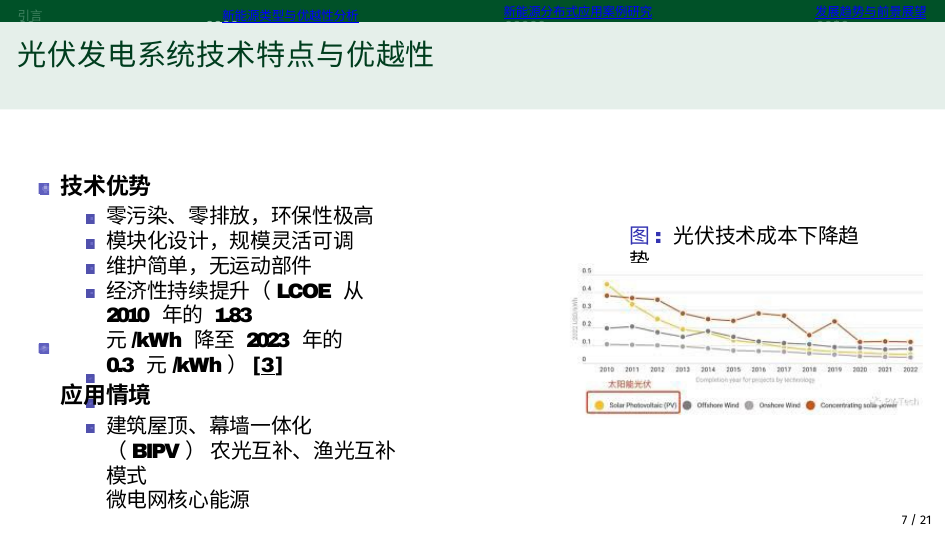

引言	新能源类型与优越性分析

光伏发电系统技术特点与优越性
新能源分布式应用案例研究
发展趋势与前景展望

技术优势
零污染、零排放，环保性极高 模块化设计，规模灵活可调 维护简单，无运动部件
经济性持续提升（LCOE 从 2010 年的 1.83
元/kWh 降至 2023 年的 0.3 元/kWh）[3]
应用情境
建筑屋顶、幕墙一体化（BIPV） 农光互补、渔光互补模式
微电网核心能源

图: 光伏技术成本下降趋势

7 / 21